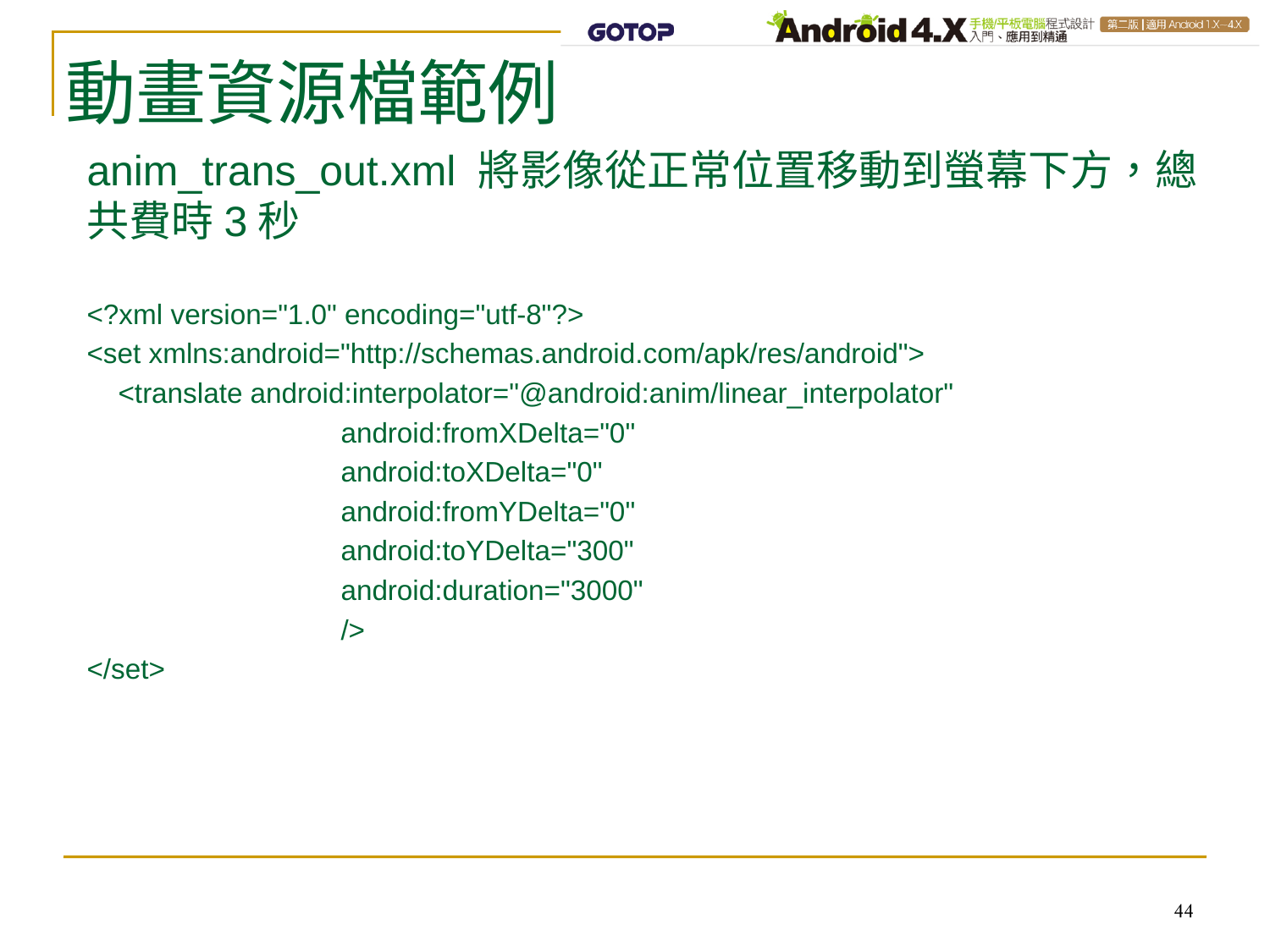

# 動畫資源檔範例
anim_trans_out.xml 將影像從正常位置移動到螢幕下方，總共費時3秒
<?xml version="1.0" encoding="utf-8"?>
<set xmlns:android="http://schemas.android.com/apk/res/android">
    <translate android:interpolator="@android:anim/linear_interpolator"
		android:fromXDelta="0"
		android:toXDelta="0"
		android:fromYDelta="0"
		android:toYDelta="300"
		android:duration="3000"
		/>
</set>
44